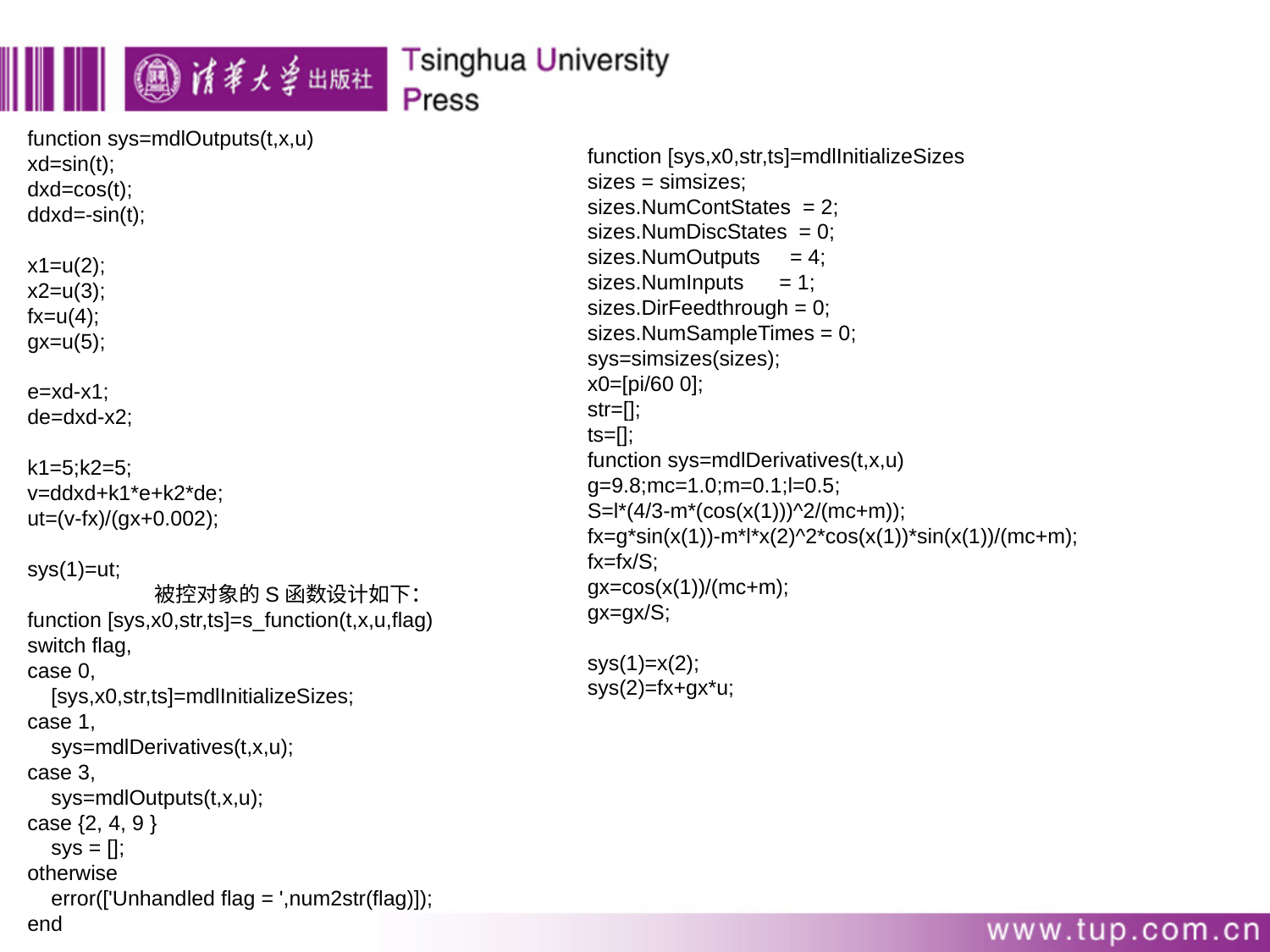

function sys=mdlOutputs(t,x,u)
xd=sin(t);
dxd=cos(t);
ddxd=-sin(t);

x1=u(2);
x2=u(3);
fx=u(4);
gx=u(5);

e=xd-x1;
de=dxd-x2;

k1=5;k2=5;
v=ddxd+k1*e+k2*de;
ut=(v-fx)/(gx+0.002);

sys(1)=ut;
	被控对象的S函数设计如下：
function [sys,x0,str,ts]=s_function(t,x,u,flag)
switch flag,
case 0,
    [sys,x0,str,ts]=mdlInitializeSizes;
case 1,
    sys=mdlDerivatives(t,x,u);
case 3,
    sys=mdlOutputs(t,x,u);
case {2, 4, 9 }
    sys = [];
otherwise
    error(['Unhandled flag = ',num2str(flag)]);
end
function [sys,x0,str,ts]=mdlInitializeSizes
sizes = simsizes;
sizes.NumContStates  = 2;
sizes.NumDiscStates  = 0;
sizes.NumOutputs     = 4;
sizes.NumInputs      = 1;
sizes.DirFeedthrough = 0;
sizes.NumSampleTimes = 0;
sys=simsizes(sizes);
x0=[pi/60 0];
str=[];
ts=[];
function sys=mdlDerivatives(t,x,u)
g=9.8;mc=1.0;m=0.1;l=0.5;
S=l*(4/3-m*(cos(x(1)))^2/(mc+m));
fx=g*sin(x(1))-m*l*x(2)^2*cos(x(1))*sin(x(1))/(mc+m);
fx=fx/S;
gx=cos(x(1))/(mc+m);
gx=gx/S;

sys(1)=x(2);
sys(2)=fx+gx*u;